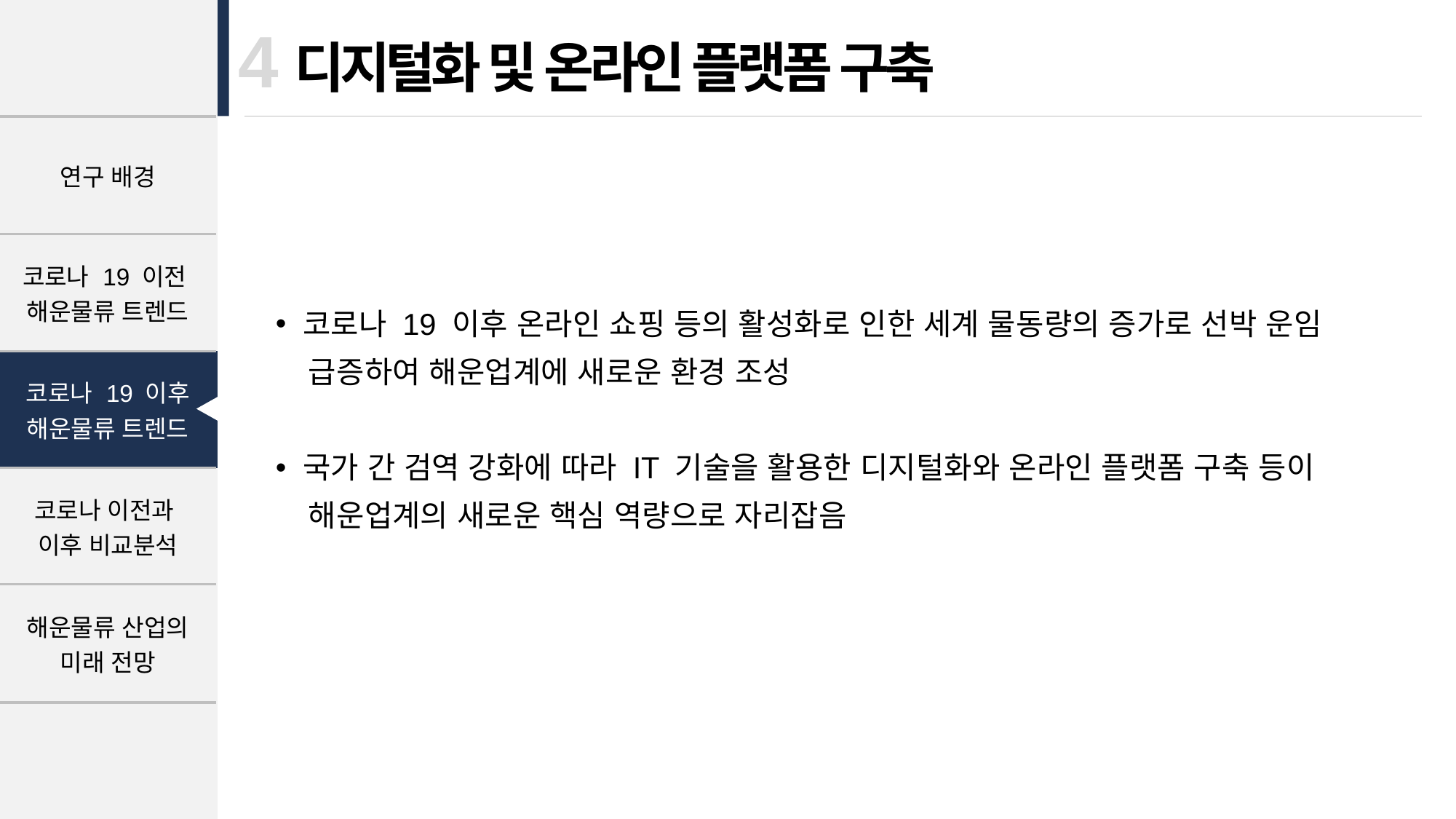

|  |
| --- |
| 연구 배경 |
| 코로나 19 이전 해운물류 트렌드 |
| 코로나 19 이후 해운물류 트렌드 |
| 코로나 이전과 이후 비교분석 |
| 해운물류 산업의 미래 전망 |
|  |

4
디지털화 및 온라인 플랫폼 구축
코로나 19 이후 온라인 쇼핑 등의 활성화로 인한 세계 물동량의 증가로 선박 운임
   급증하여 해운업계에 새로운 환경 조성

국가 간 검역 강화에 따라 IT 기술을 활용한 디지털화와 온라인 플랫폼 구축 등이
   해운업계의 새로운 핵심 역량으로 자리잡음